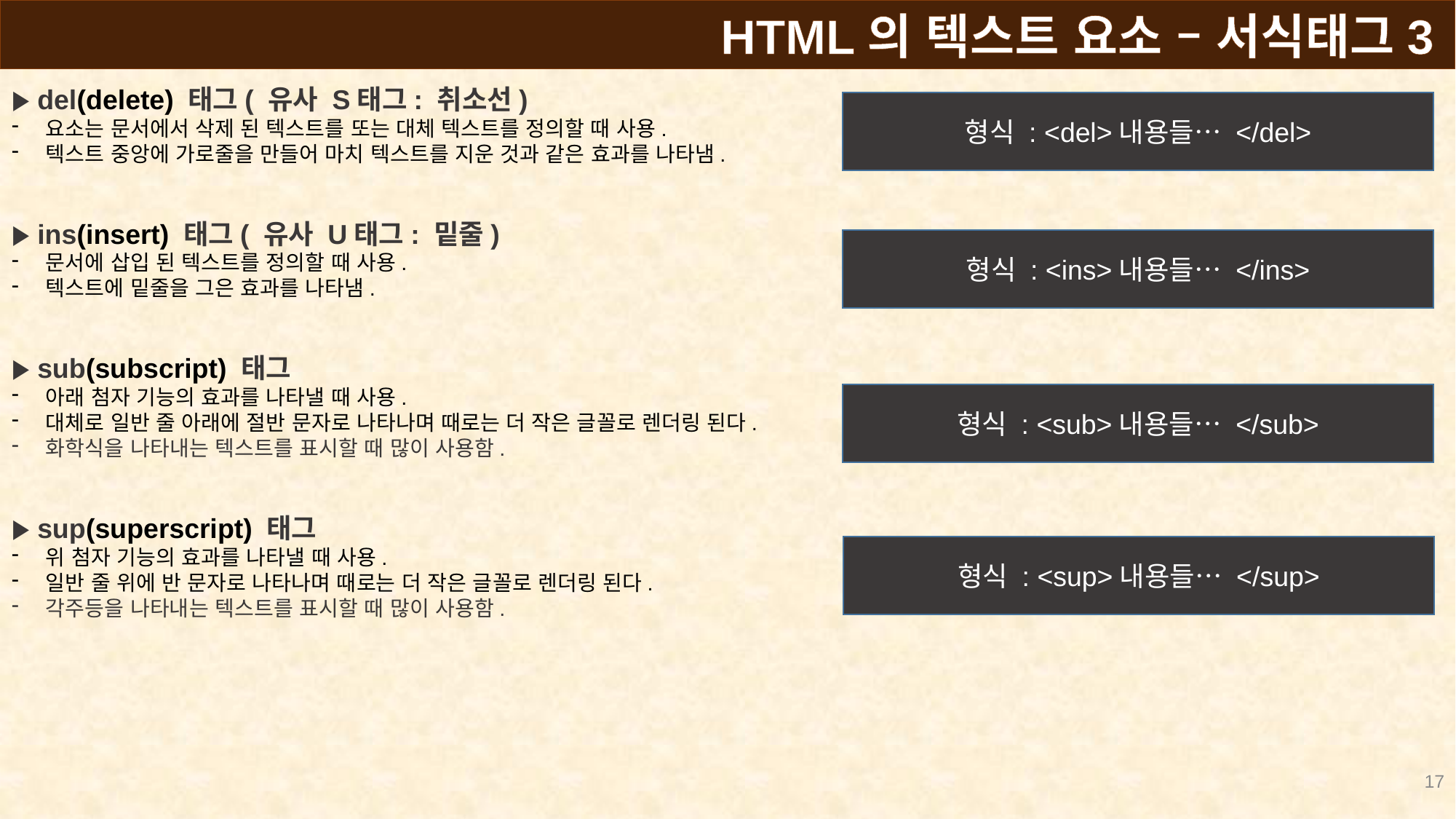

HTML의 텍스트 요소 – 서식태그3
▶ del(delete) 태그( 유사 S태그: 취소선)
요소는 문서에서 삭제 된 텍스트를 또는 대체 텍스트를 정의할 때 사용.
텍스트 중앙에 가로줄을 만들어 마치 텍스트를 지운 것과 같은 효과를 나타냄.

▶ ins(insert) 태그( 유사 U태그: 밑줄)
문서에 삽입 된 텍스트를 정의할 때 사용.
텍스트에 밑줄을 그은 효과를 나타냄.

▶ sub(subscript) 태그
아래 첨자 기능의 효과를 나타낼 때 사용.
대체로 일반 줄 아래에 절반 문자로 나타나며 때로는 더 작은 글꼴로 렌더링 된다.
화학식을 나타내는 텍스트를 표시할 때 많이 사용함.

▶ sup(superscript) 태그
위 첨자 기능의 효과를 나타낼 때 사용.
일반 줄 위에 반 문자로 나타나며 때로는 더 작은 글꼴로 렌더링 된다.
각주등을 나타내는 텍스트를 표시할 때 많이 사용함.
형식 : <del>내용들… </del>
형식 : <ins>내용들… </ins>
형식 : <sub>내용들… </sub>
형식 : <sup>내용들… </sup>
17